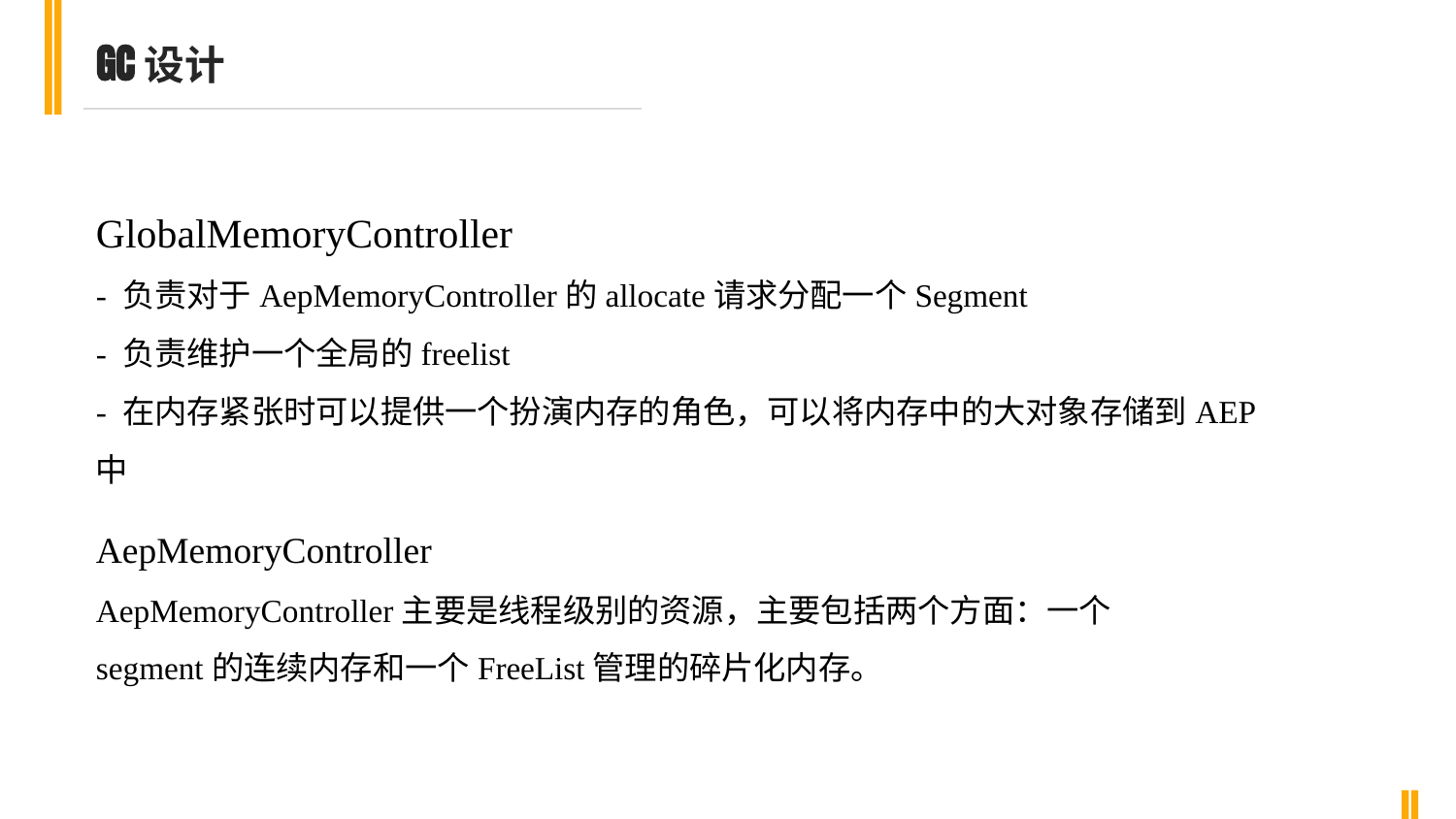

GC设计
GlobalMemoryController
- 负责对于AepMemoryController的allocate请求分配一个Segment
- 负责维护一个全局的freelist
- 在内存紧张时可以提供一个扮演内存的角色，可以将内存中的大对象存储到AEP中
AepMemoryController
AepMemoryController主要是线程级别的资源，主要包括两个方面：一个segment的连续内存和一个FreeList管理的碎片化内存。